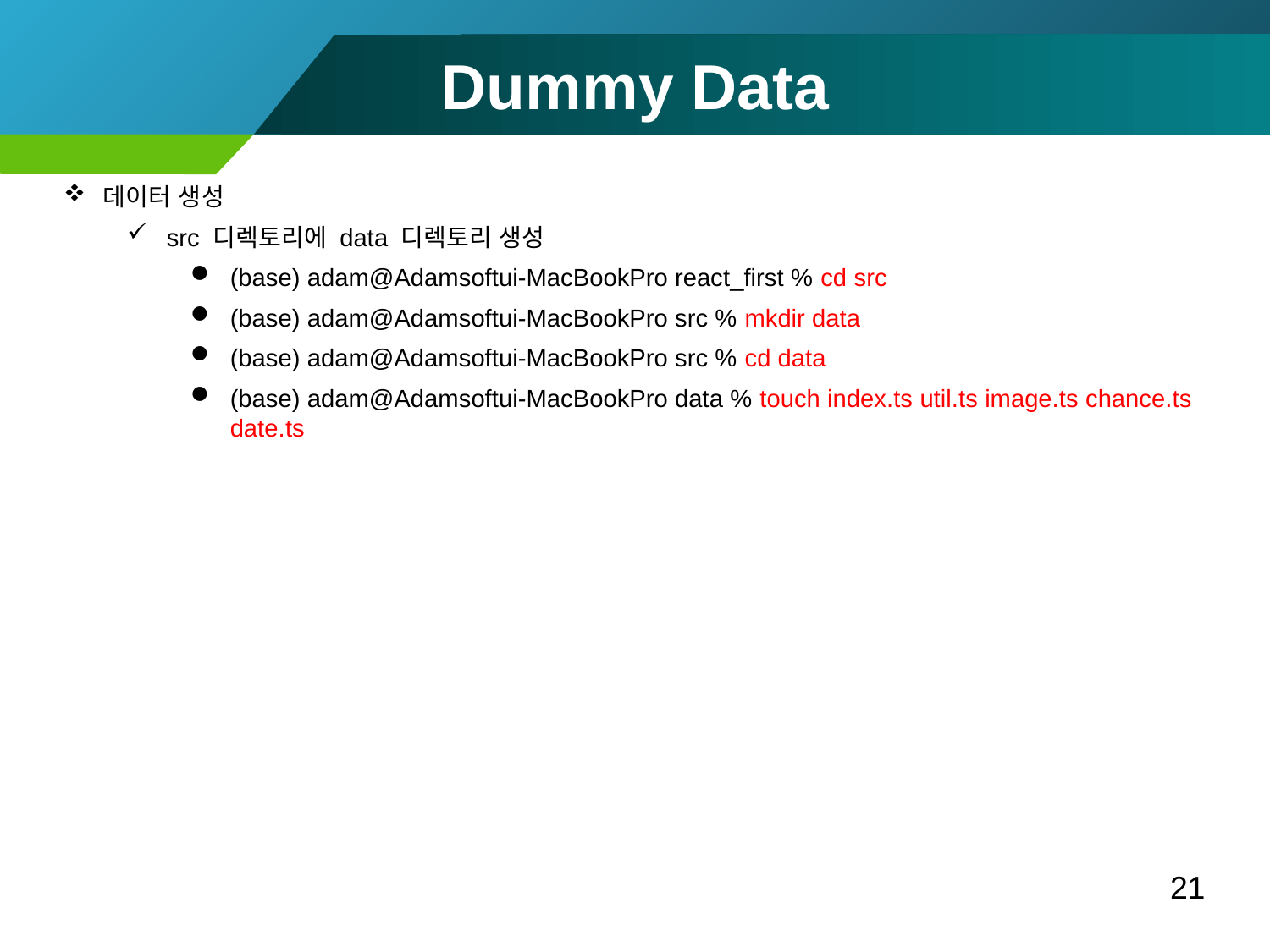

Dummy Data
데이터 생성
src 디렉토리에 data 디렉토리 생성
(base) adam@Adamsoftui-MacBookPro react_first % cd src
(base) adam@Adamsoftui-MacBookPro src % mkdir data
(base) adam@Adamsoftui-MacBookPro src % cd data
(base) adam@Adamsoftui-MacBookPro data % touch index.ts util.ts image.ts chance.ts date.ts
21